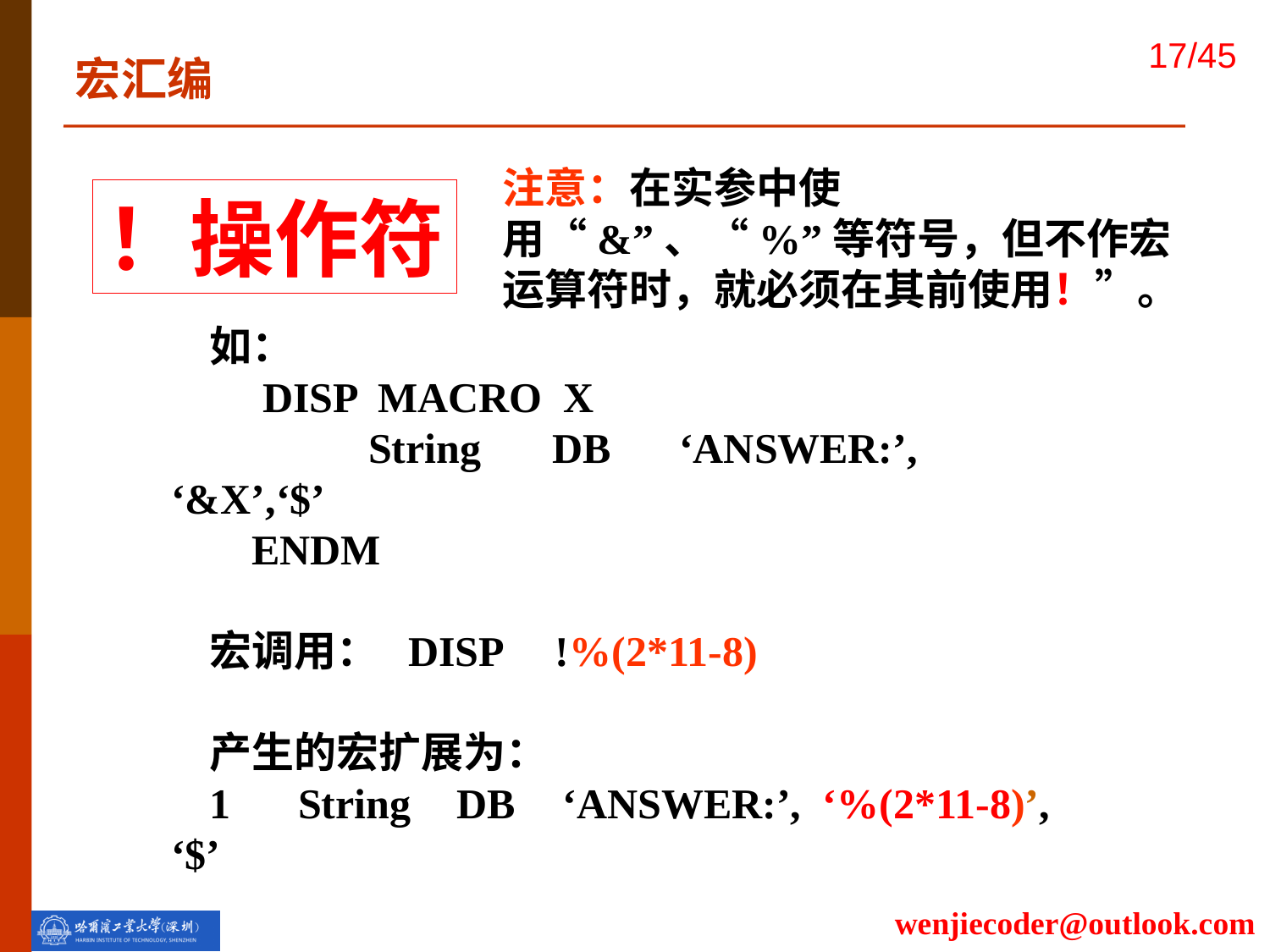

宏汇编
注意：在实参中使用“&”、“%”等符号，但不作宏运算符时，就必须在其前使用！”。
！操作符
如：
     DISP  MACRO  X
               String	DB	‘ANSWER:’, ‘&X’,‘$’
    ENDM

宏调用：  DISP     !%(2*11-8)

产生的宏扩展为：
1	String	   DB	 ‘ANSWER:’,  ‘%(2*11-8)’, ‘$’